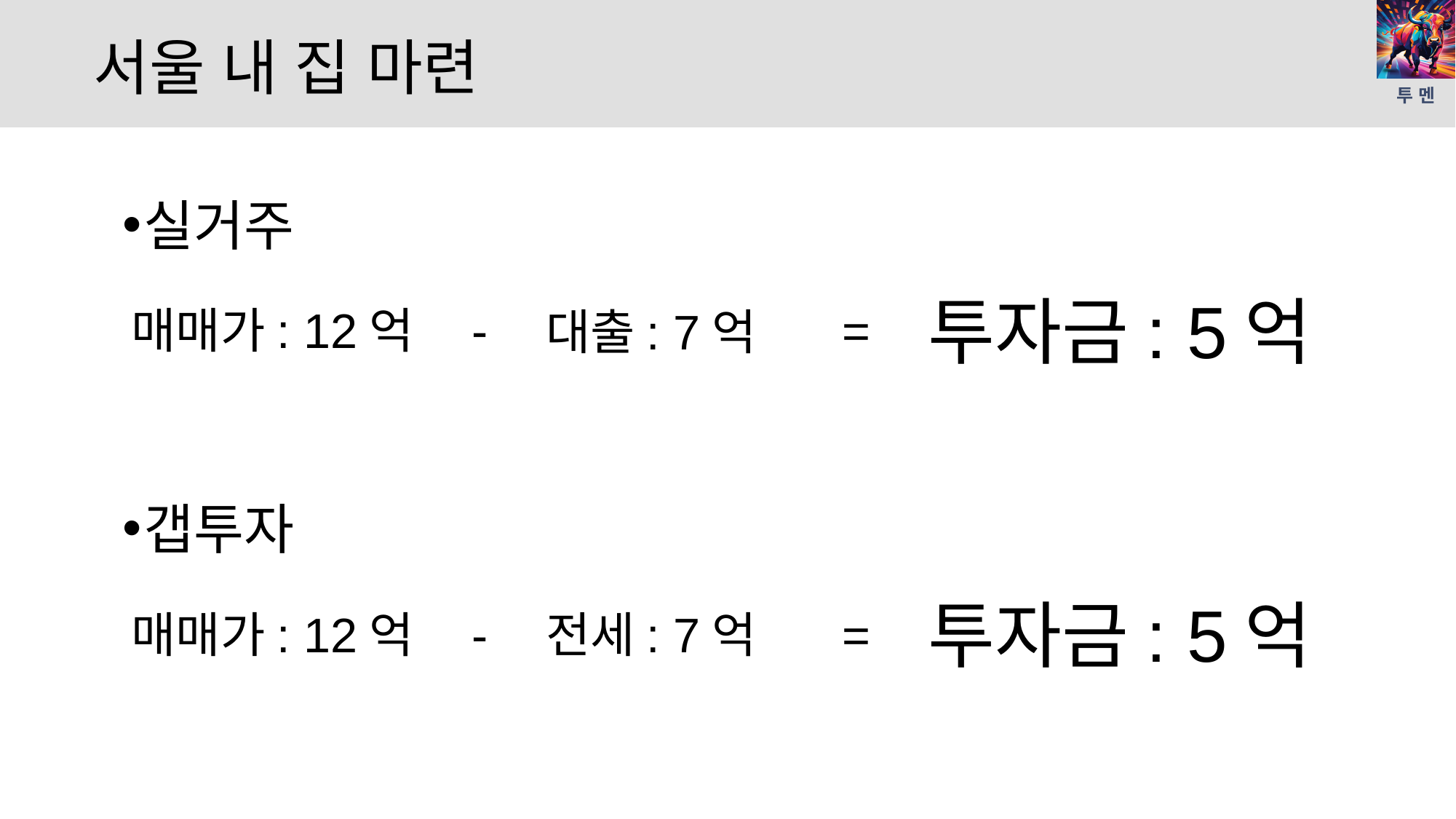

# 서울 내 집 마련
실거주
투자금: 5억
=
매매가: 12억
-
대출: 7억
갭투자
투자금: 5억
전세: 7억
=
매매가: 12억
-